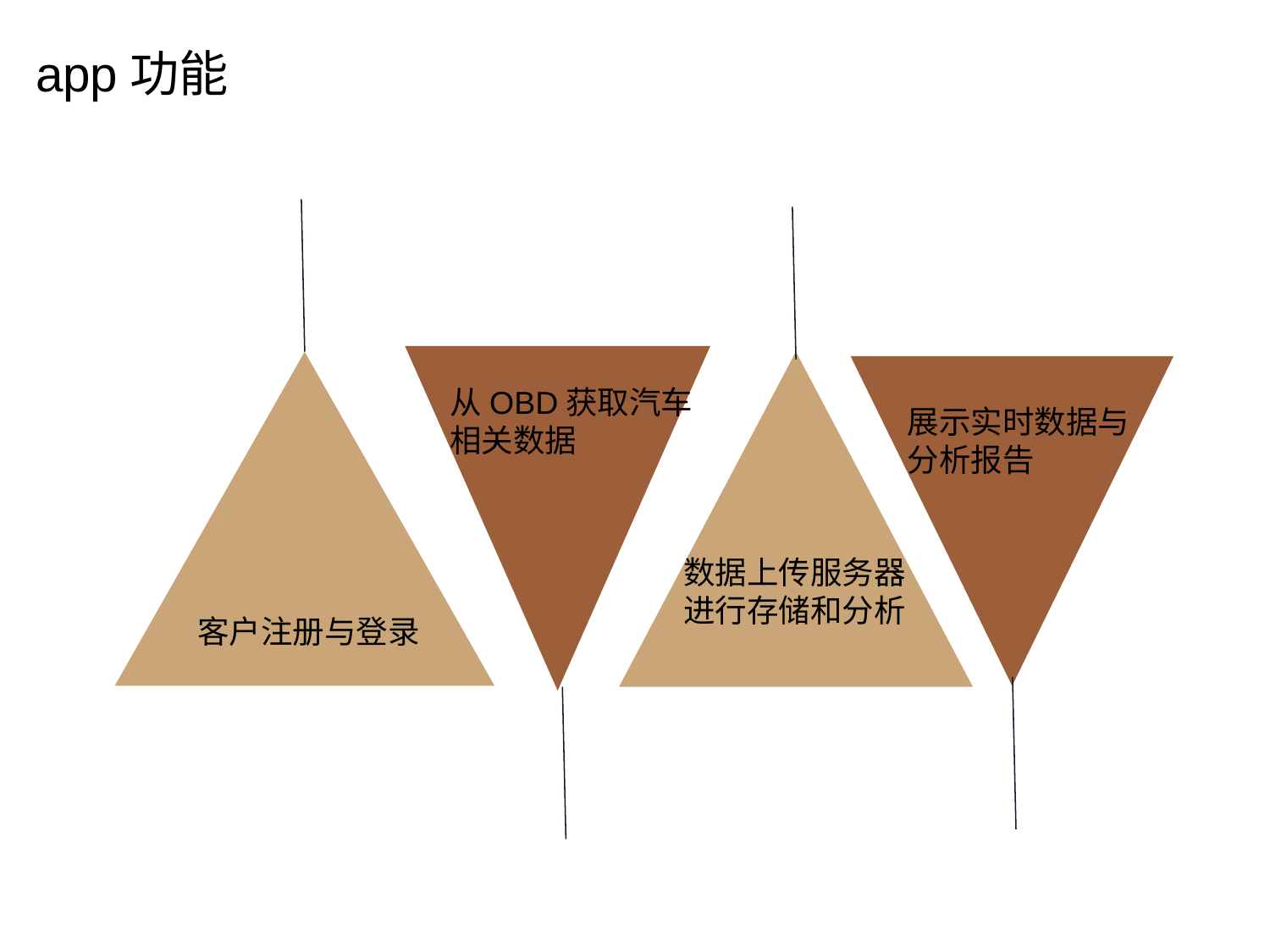

app功能

点击添加文本
从OBD获取汽车
相关数据
展示实时数据与分析报告
点击添加文本
    数据上传服务器
    进行存储和分析
点击添加文本
客户注册与登录
点击添加文本